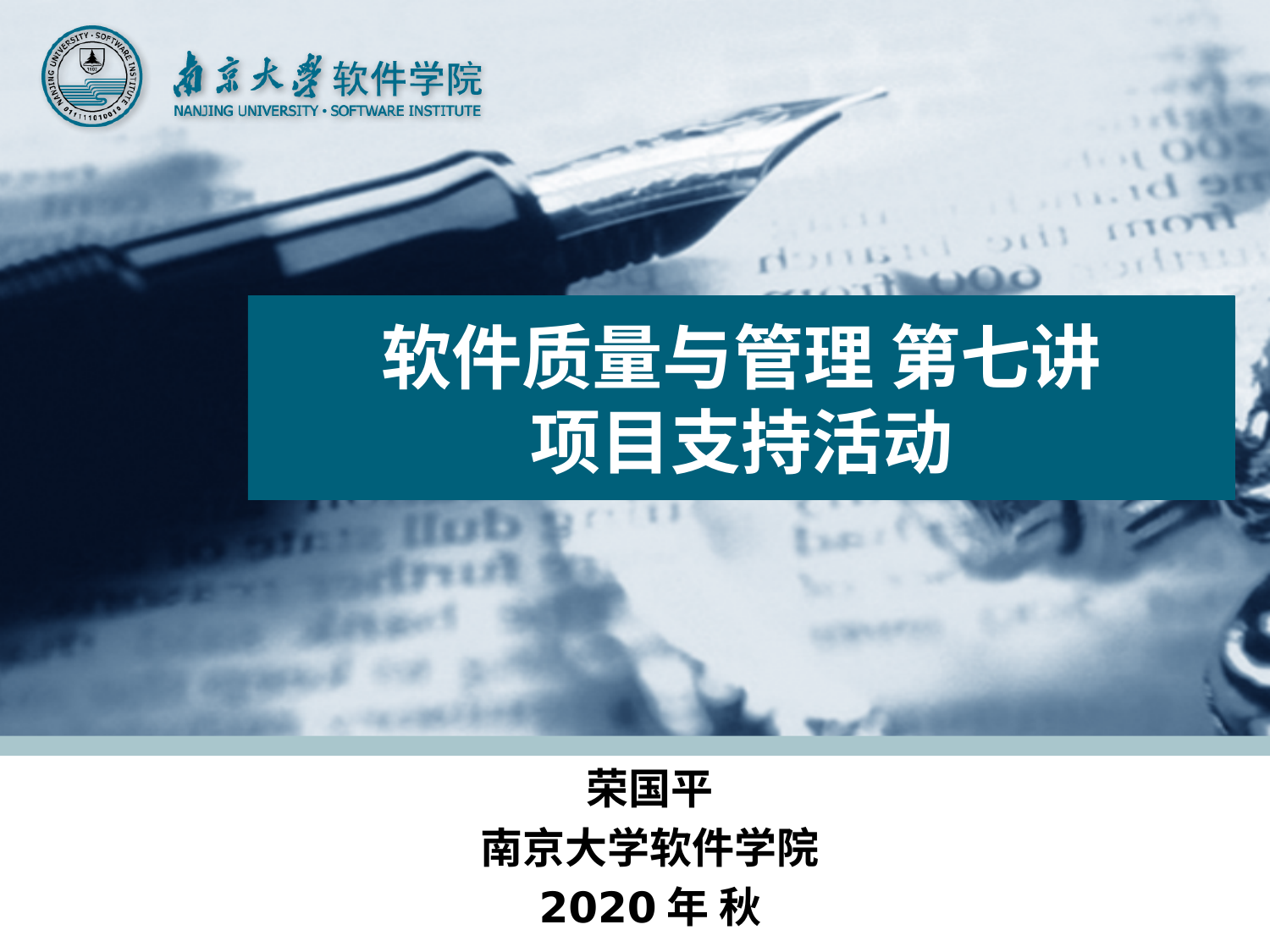

# 软件质量与管理 第七讲 项目支持活动
荣国平
南京大学软件学院
2020年 秋